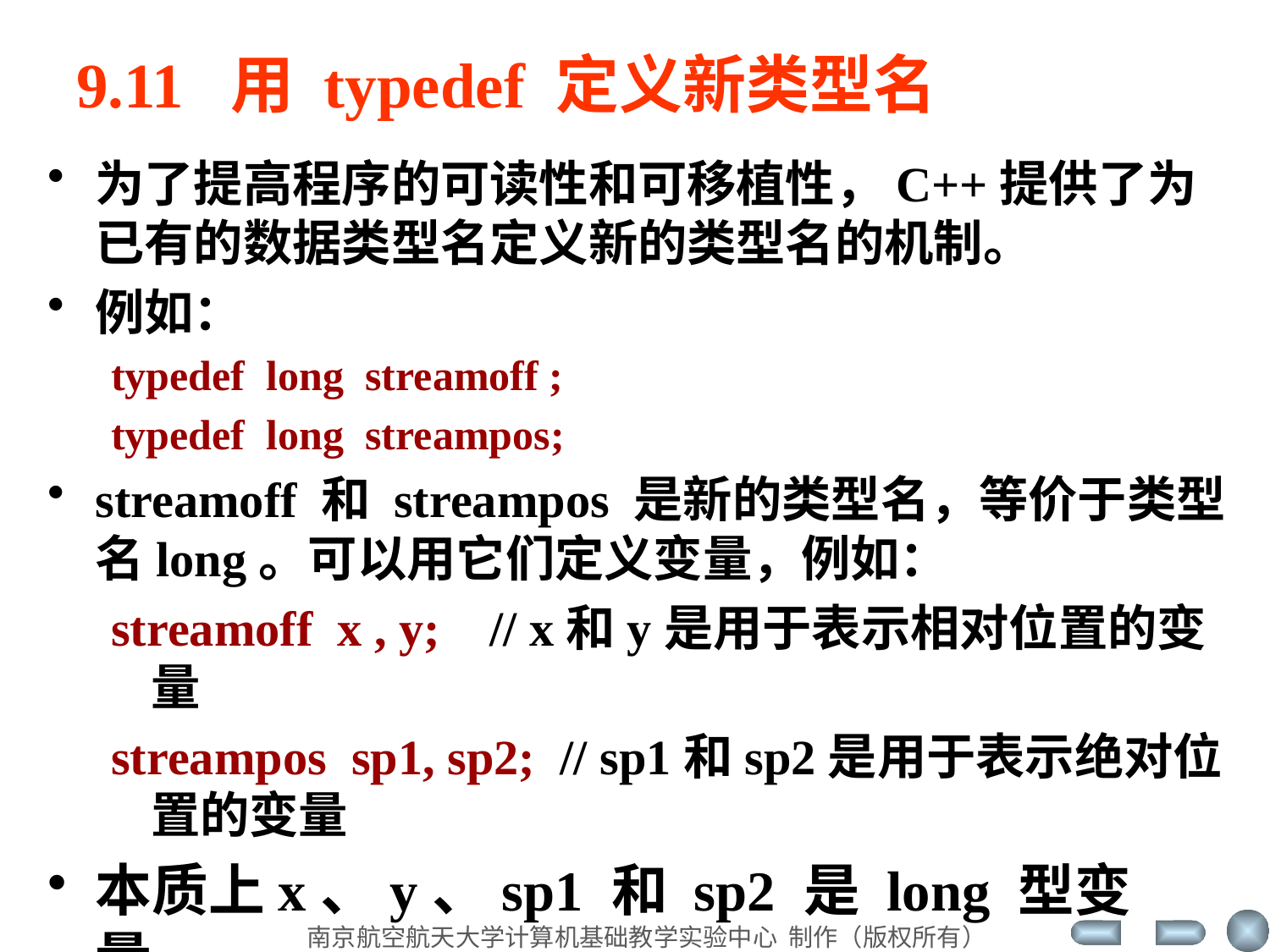

# 9.11  用 typedef 定义新类型名
为了提高程序的可读性和可移植性，C++提供了为已有的数据类型名定义新的类型名的机制。
例如：
typedef  long  streamoff ;
typedef  long  streampos;
streamoff 和 streampos 是新的类型名，等价于类型名long。可以用它们定义变量，例如：
streamoff  x , y;    // x和y是用于表示相对位置的变量
streampos  sp1, sp2;  // sp1和sp2是用于表示绝对位置的变量
本质上x、y、sp1 和 sp2 是 long 型变量。